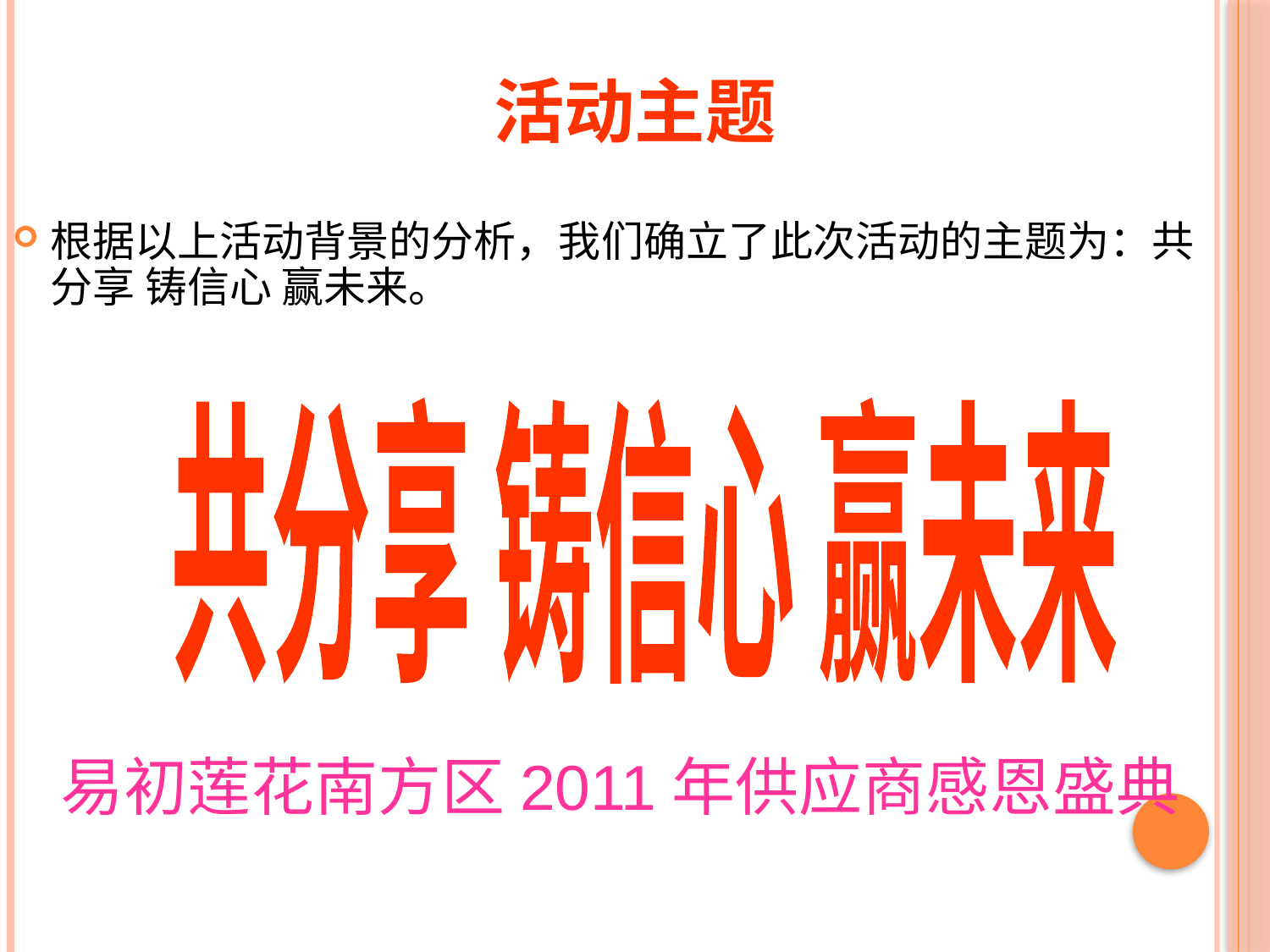

# 活动主题
根据以上活动背景的分析，我们确立了此次活动的主题为：共分享 铸信心 赢未来。

易初莲花南方区2011年供应商感恩盛典
共分享 铸信心 赢未来